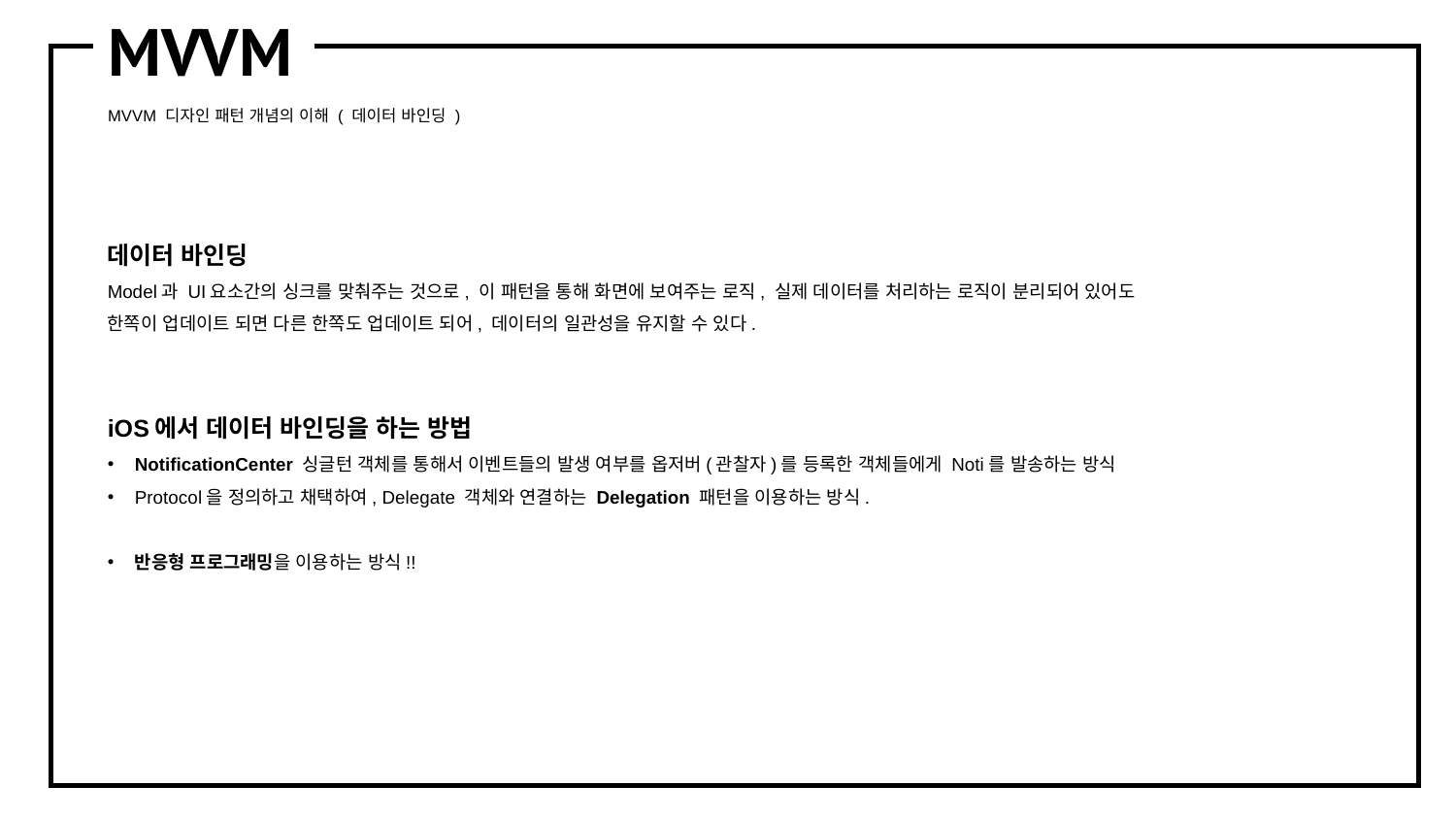

MVVM

MVVM 디자인 패턴 개념의 이해 ( 데이터 바인딩 )
데이터 바인딩
Model과 UI요소간의 싱크를 맞춰주는 것으로, 이 패턴을 통해 화면에 보여주는 로직, 실제 데이터를 처리하는 로직이 분리되어 있어도
한쪽이 업데이트 되면 다른 한쪽도 업데이트 되어, 데이터의 일관성을 유지할 수 있다.
iOS에서 데이터 바인딩을 하는 방법
NotificationCenter 싱글턴 객체를 통해서 이벤트들의 발생 여부를 옵저버(관찰자)를 등록한 객체들에게 Noti를 발송하는 방식
Protocol을 정의하고 채택하여, Delegate 객체와 연결하는 Delegation 패턴을 이용하는 방식.

반응형 프로그래밍을 이용하는 방식!!